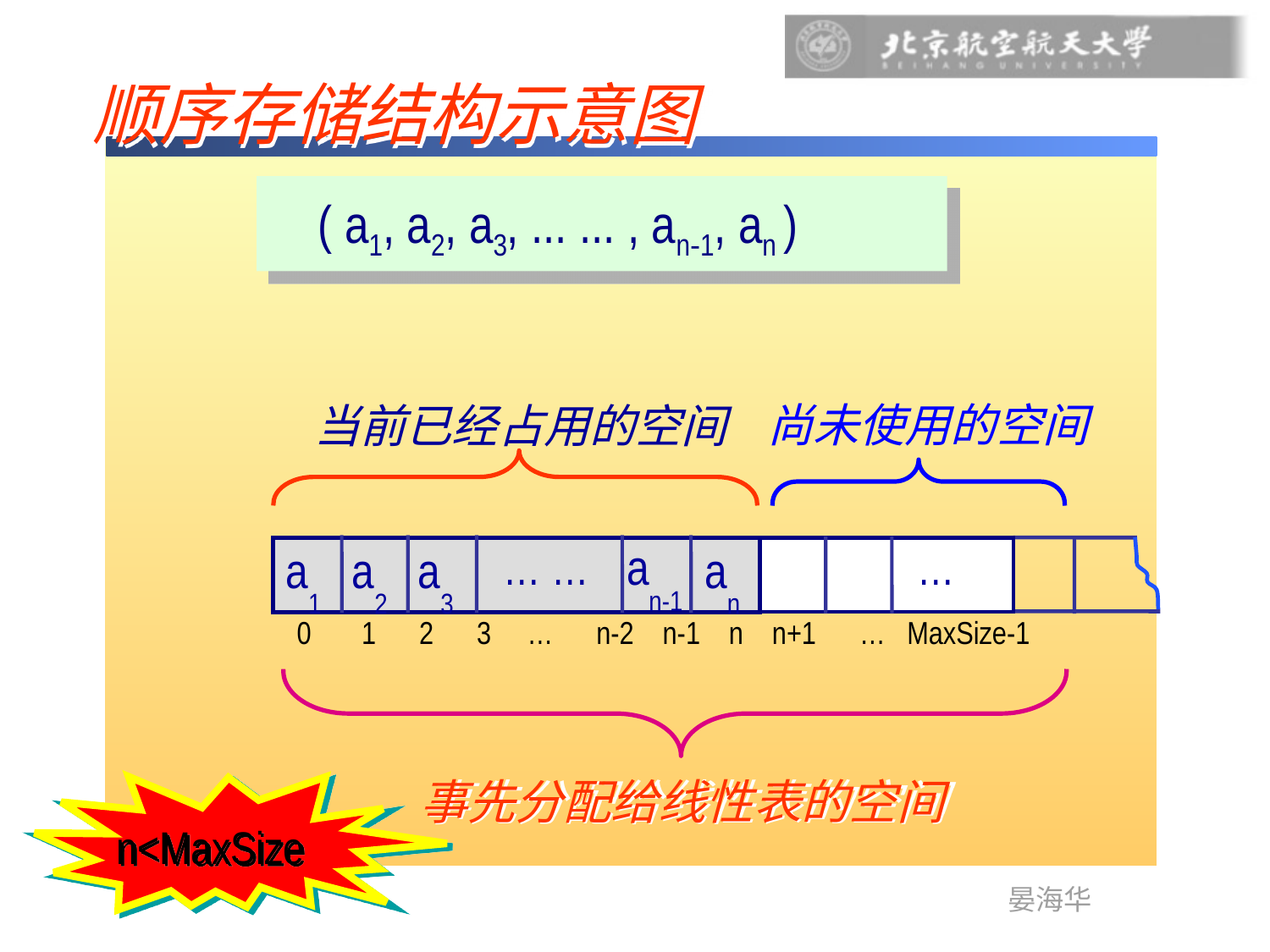

顺序存储结构示意图

 ( a1, a2, a3, ... ... , an-1, an )

尚未使用的空间

当前已经占用的空间
an-1
a1
a2
a3
an
… …

… …
…

0       1      2      3     …      n-2    n-1    n    n+1      …   MaxSize-1

事先分配给线性表的空间

n<MaxSize